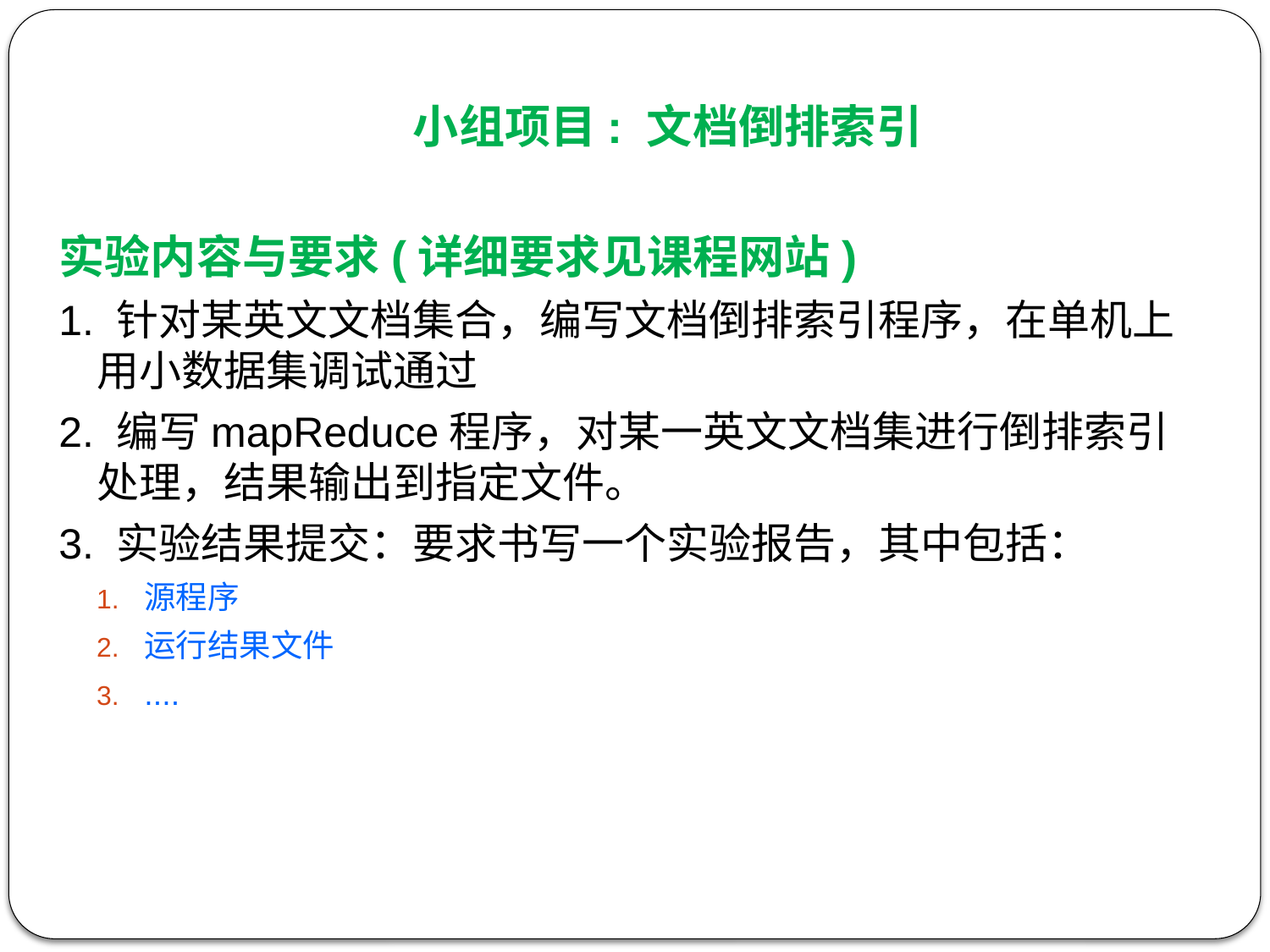

小组项目: 文档倒排索引

实验内容与要求(详细要求见课程网站)
1. 针对某英文文档集合，编写文档倒排索引程序，在单机上用小数据集调试通过
2. 编写mapReduce程序，对某一英文文档集进行倒排索引处理，结果输出到指定文件。
3. 实验结果提交：要求书写一个实验报告，其中包括：
源程序
运行结果文件
....